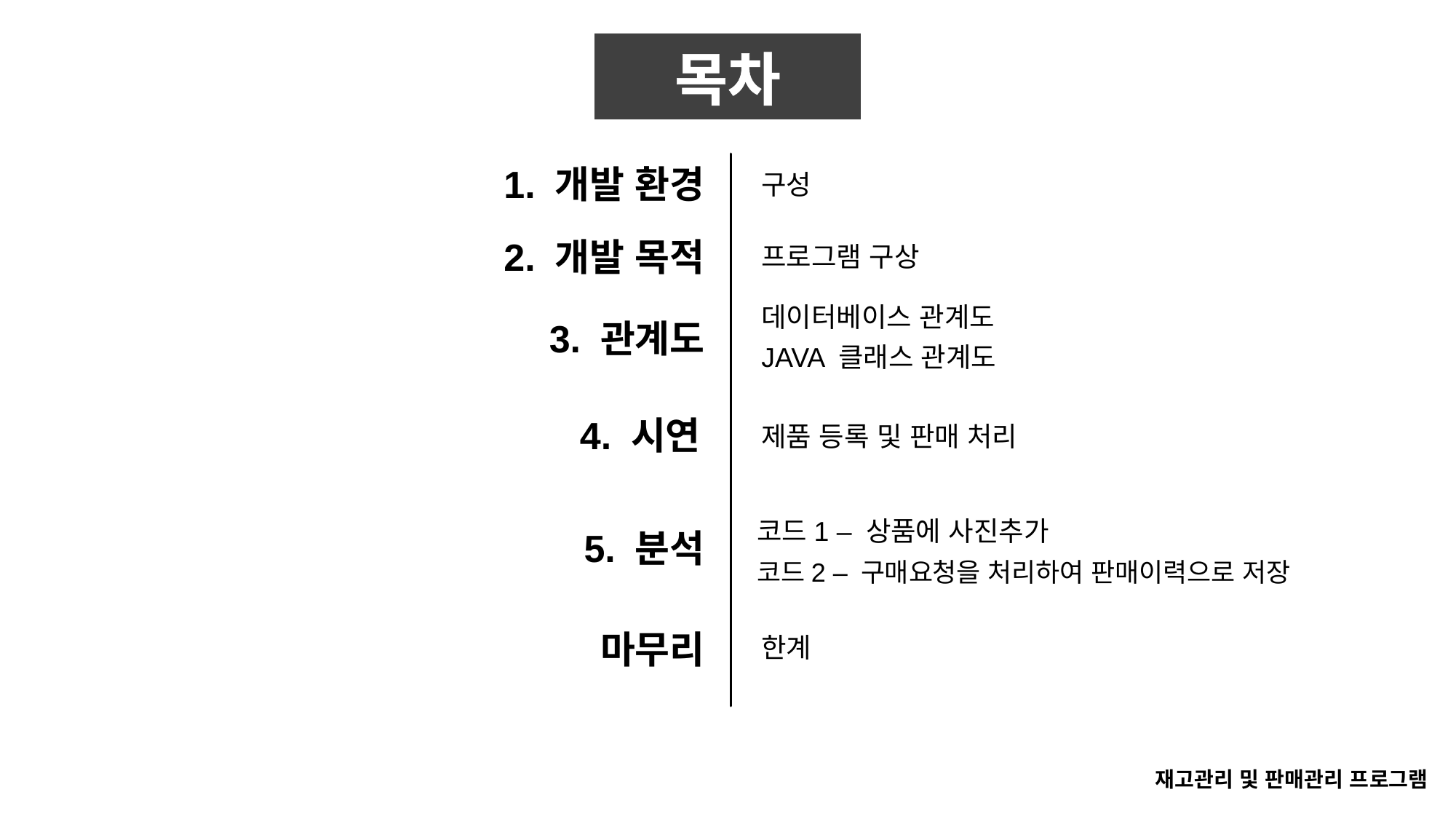

목차
1. 개발 환경
구성
2. 개발 목적
프로그램 구상
데이터베이스 관계도
3. 관계도
JAVA 클래스 관계도
4. 시연
제품 등록 및 판매 처리
코드1 – 상품에 사진추가
5. 분석
코드2 – 구매요청을 처리하여 판매이력으로 저장
마무리
한계
재고관리 및 판매관리 프로그램